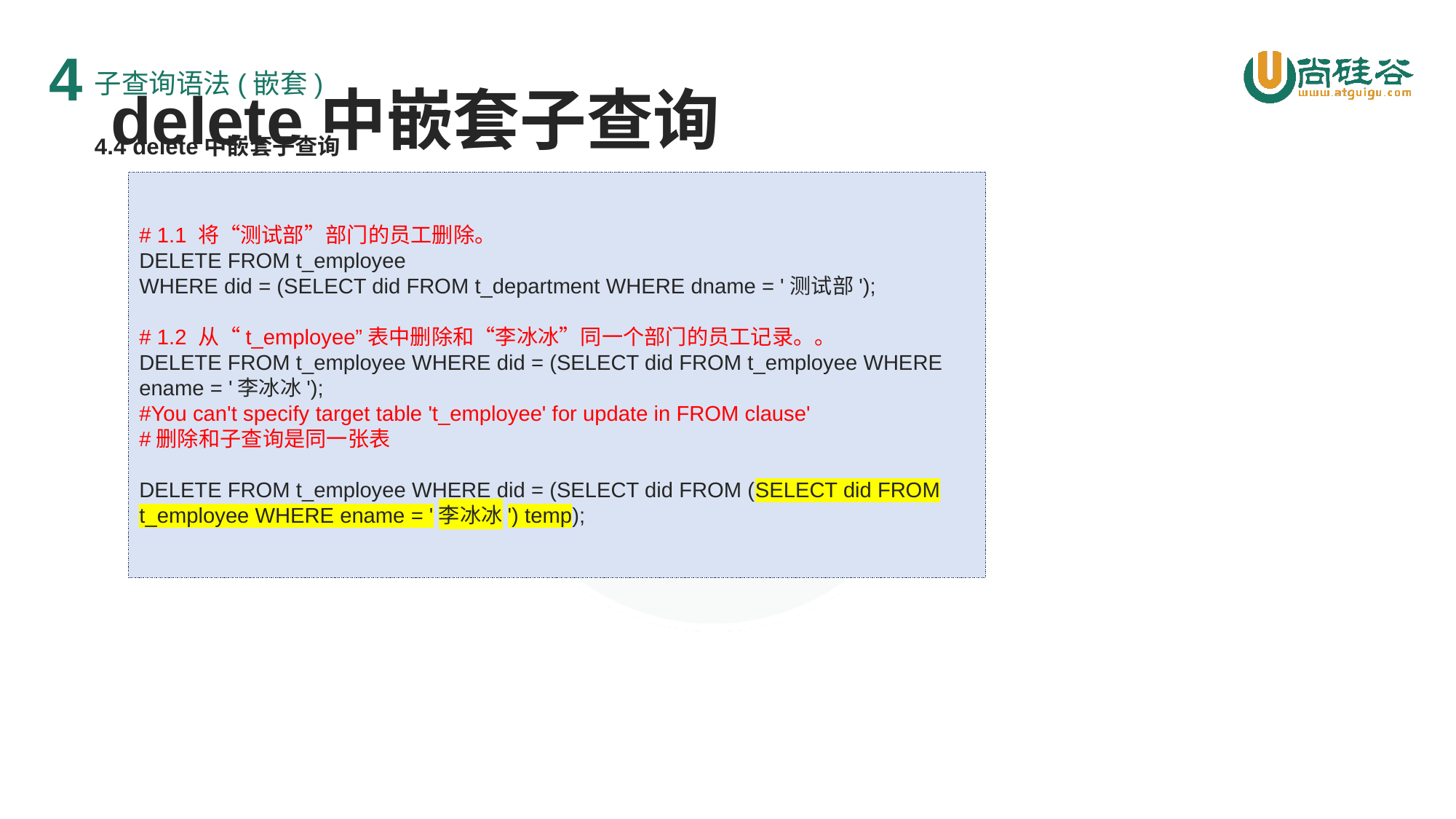

4
# delete中嵌套子查询
子查询语法(嵌套)
4.4 delete中嵌套子查询
# 1.1 将“测试部”部门的员工删除。
DELETE FROM t_employee
WHERE did = (SELECT did FROM t_department WHERE dname = '测试部');

# 1.2 从“t_employee”表中删除和“李冰冰”同一个部门的员工记录。。
DELETE FROM t_employee WHERE did = (SELECT did FROM t_employee WHERE ename = '李冰冰');
#You can't specify target table 't_employee' for update in FROM clause'
#删除和子查询是同一张表

DELETE FROM t_employee WHERE did = (SELECT did FROM (SELECT did FROM t_employee WHERE ename = '李冰冰') temp);